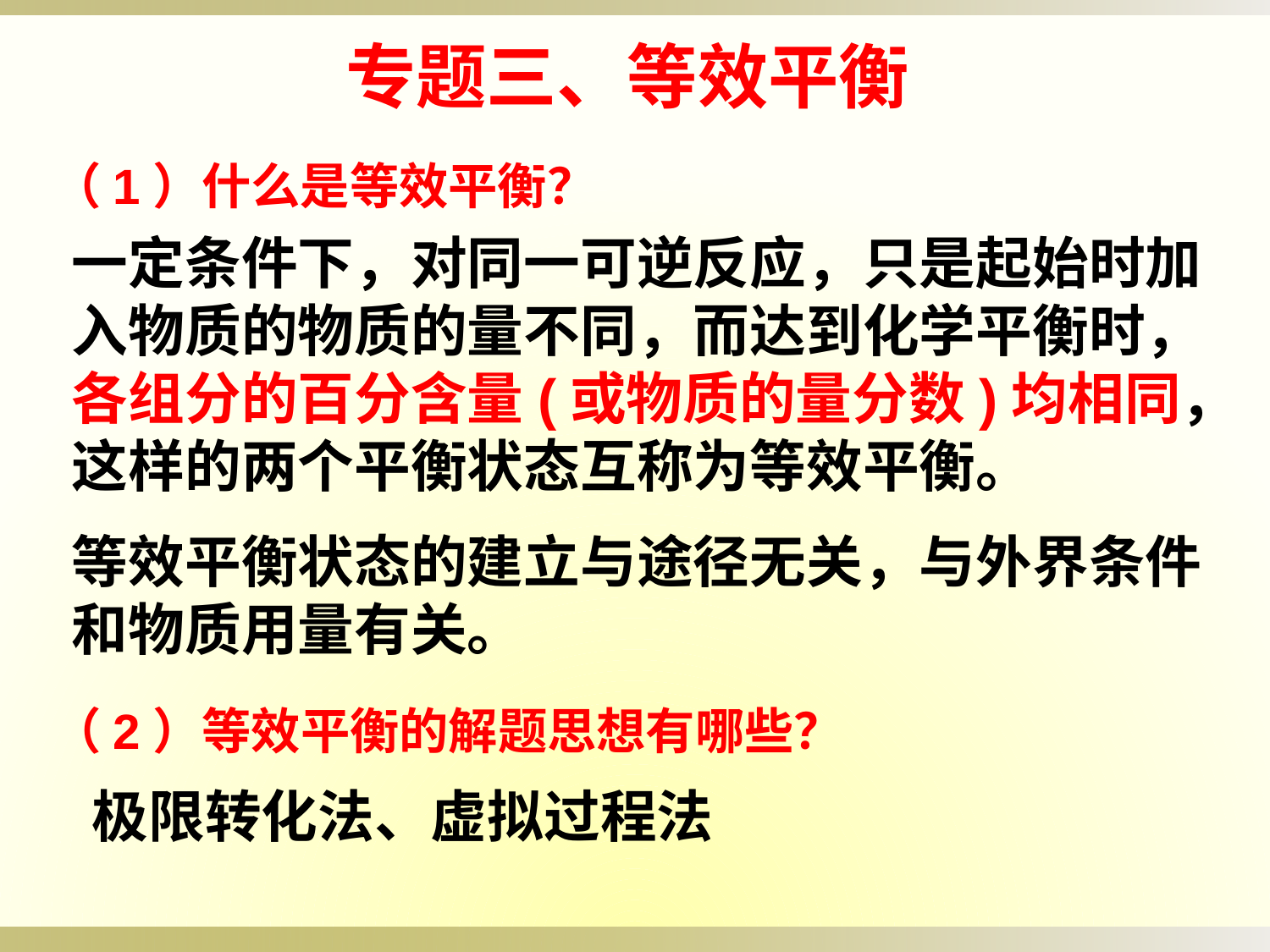

专题三、等效平衡
（1）什么是等效平衡？
一定条件下，对同一可逆反应，只是起始时加入物质的物质的量不同，而达到化学平衡时，各组分的百分含量(或物质的量分数)均相同，这样的两个平衡状态互称为等效平衡。
等效平衡状态的建立与途径无关，与外界条件和物质用量有关。
（2）等效平衡的解题思想有哪些？
极限转化法、虚拟过程法